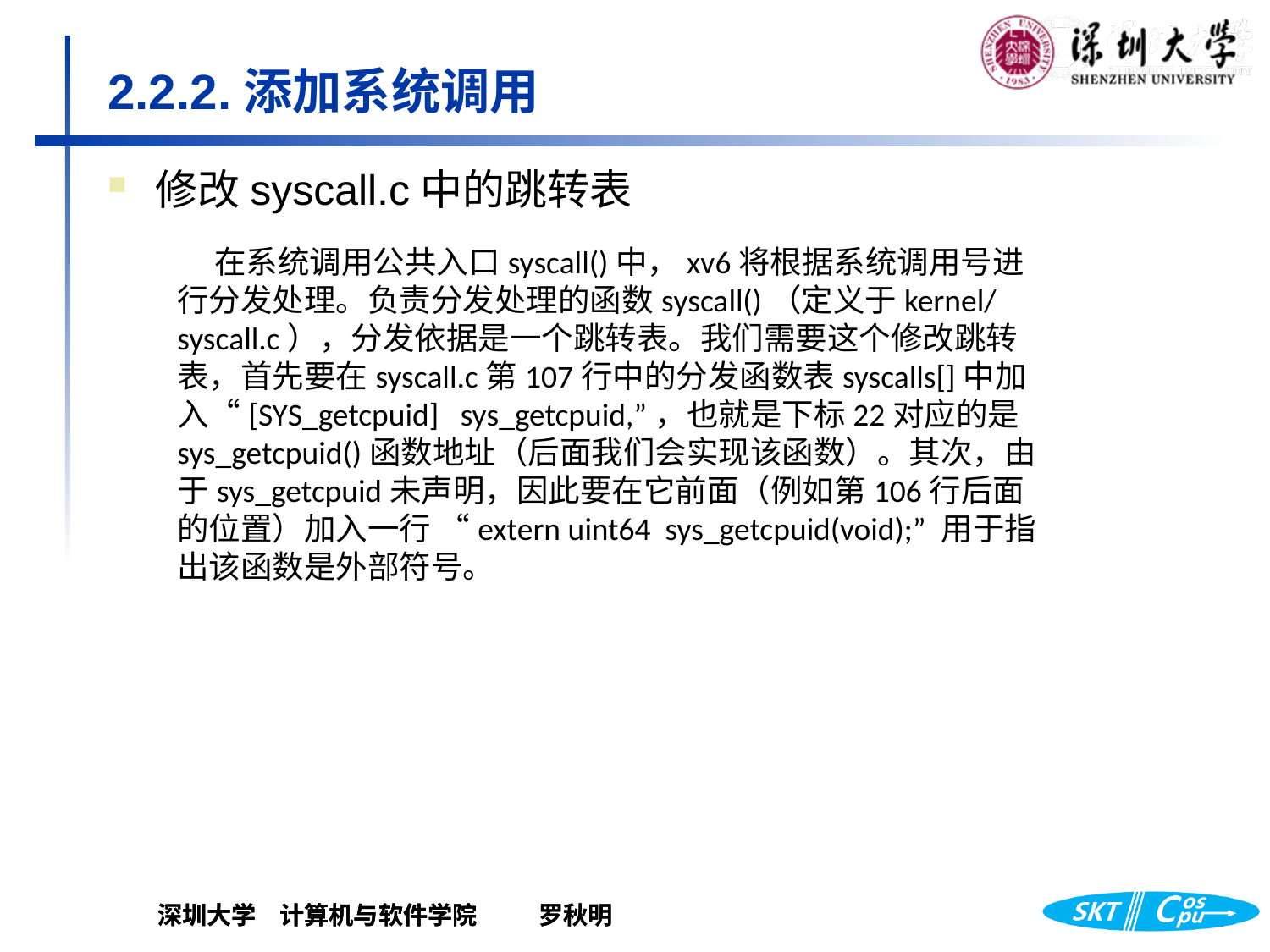

# 2.2.2.添加系统调用
修改syscall.c中的跳转表
在系统调用公共入口syscall()中，xv6将根据系统调用号进行分发处理。负责分发处理的函数syscall()（定义于kernel/syscall.c），分发依据是一个跳转表。我们需要这个修改跳转表，首先要在syscall.c第107行中的分发函数表syscalls[]中加入“[SYS_getcpuid]   sys_getcpuid,”，也就是下标22对应的是sys_getcpuid()函数地址（后面我们会实现该函数）。其次，由于sys_getcpuid未声明，因此要在它前面（例如第106行后面的位置）加入一行 “extern uint64  sys_getcpuid(void);” 用于指出该函数是外部符号。